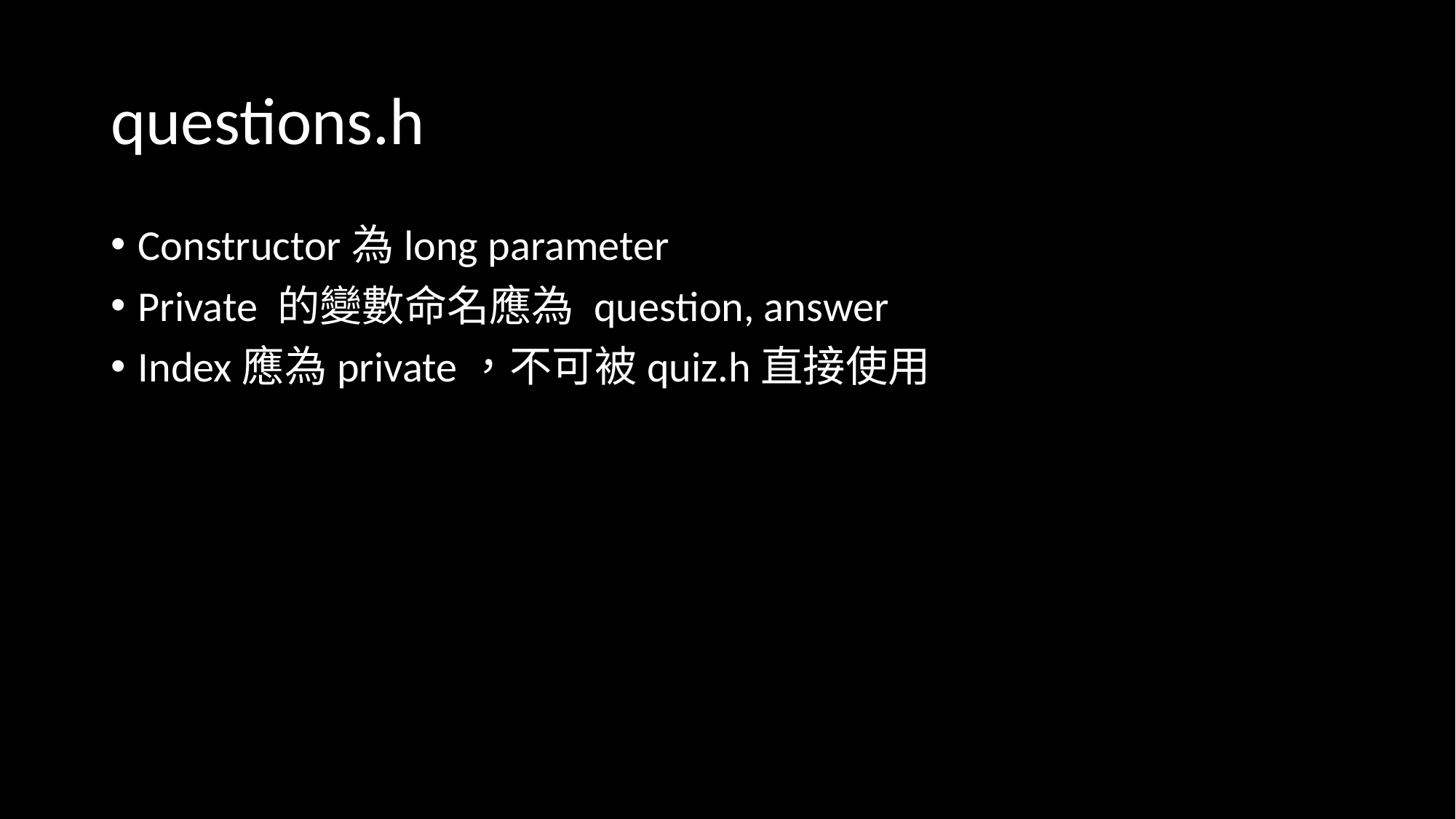

# questions.h
Constructor為long parameter
Private 的變數命名應為 question, answer
Index應為private，不可被quiz.h直接使用